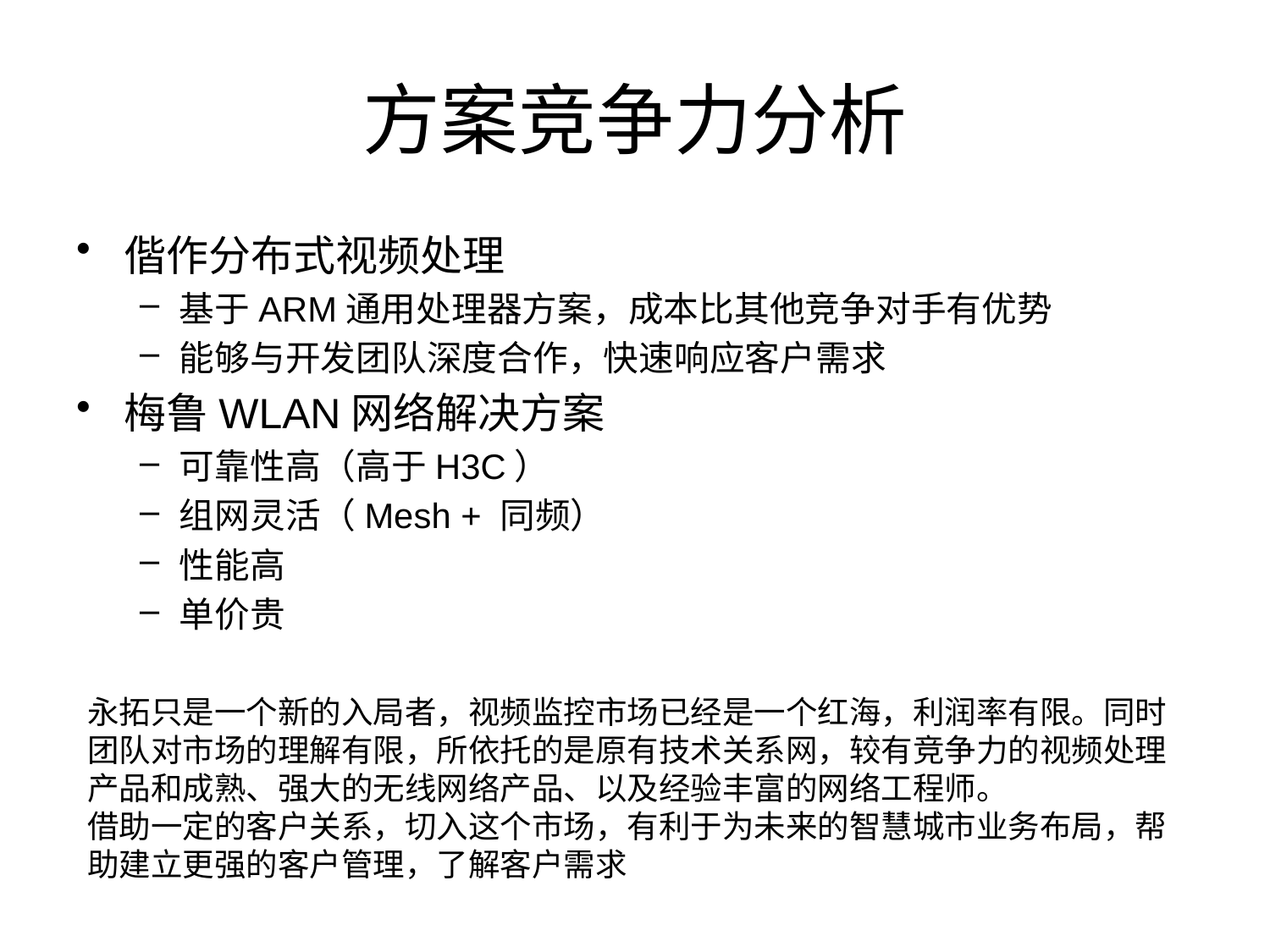

# 方案竞争力分析
偕作分布式视频处理
基于ARM通用处理器方案，成本比其他竞争对手有优势
能够与开发团队深度合作，快速响应客户需求
梅鲁WLAN网络解决方案
可靠性高（高于H3C）
组网灵活（Mesh + 同频）
性能高
单价贵
永拓只是一个新的入局者，视频监控市场已经是一个红海，利润率有限。同时团队对市场的理解有限，所依托的是原有技术关系网，较有竞争力的视频处理产品和成熟、强大的无线网络产品、以及经验丰富的网络工程师。
借助一定的客户关系，切入这个市场，有利于为未来的智慧城市业务布局，帮助建立更强的客户管理，了解客户需求